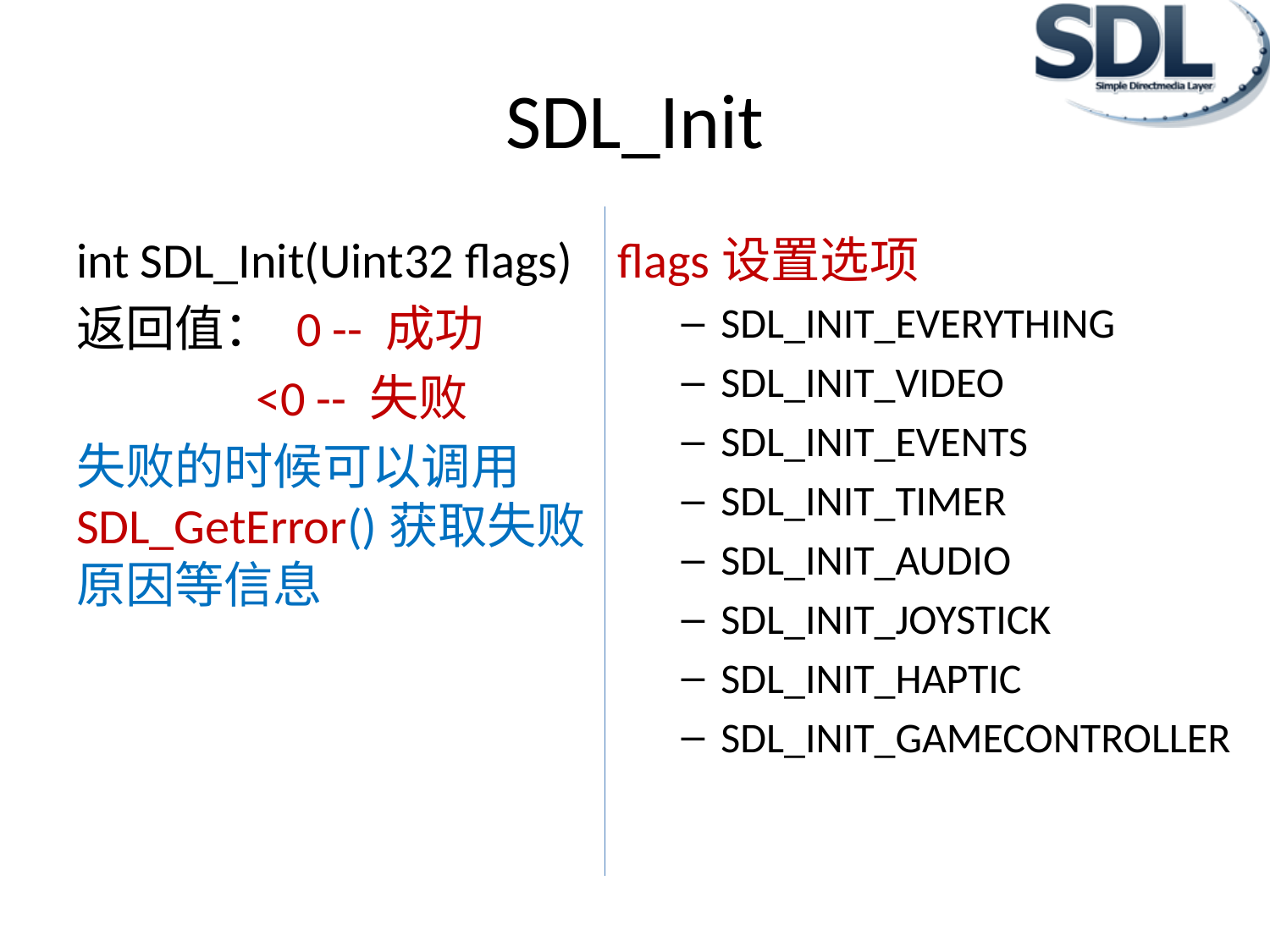

# SDL_Init
int SDL_Init(Uint32 flags)
返回值： 0 -- 成功
                <0 -- 失败
失败的时候可以调用SDL_GetError()获取失败原因等信息

flags设置选项
SDL_INIT_EVERYTHING
SDL_INIT_VIDEO
SDL_INIT_EVENTS
SDL_INIT_TIMER
SDL_INIT_AUDIO
SDL_INIT_JOYSTICK
SDL_INIT_HAPTIC
SDL_INIT_GAMECONTROLLER